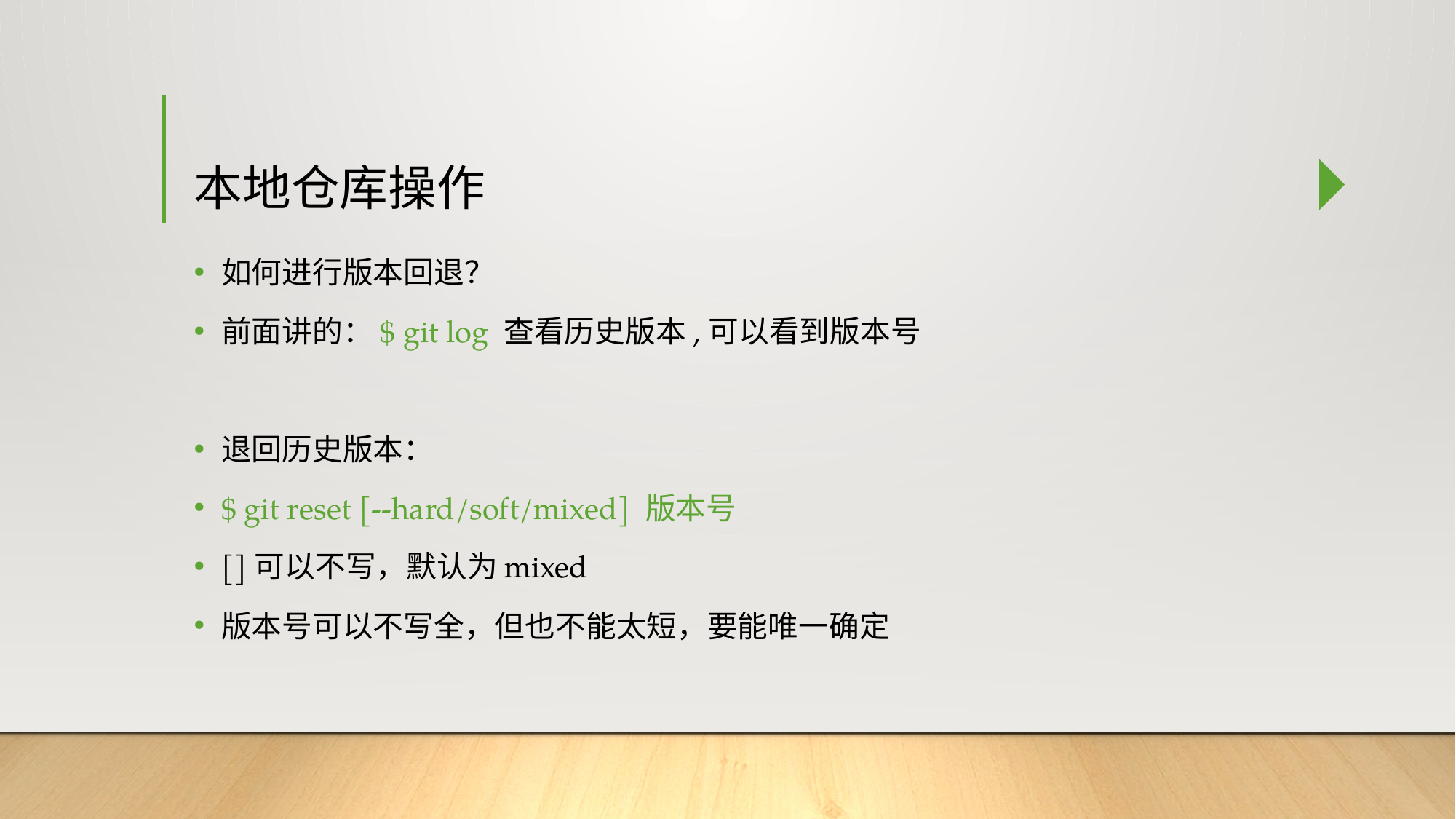

# 本地仓库操作

如何进行版本回退？
前面讲的：$ git log 查看历史版本,可以看到版本号

退回历史版本：
$ git reset [--hard/soft/mixed] 版本号
[]可以不写，默认为mixed
版本号可以不写全，但也不能太短，要能唯一确定